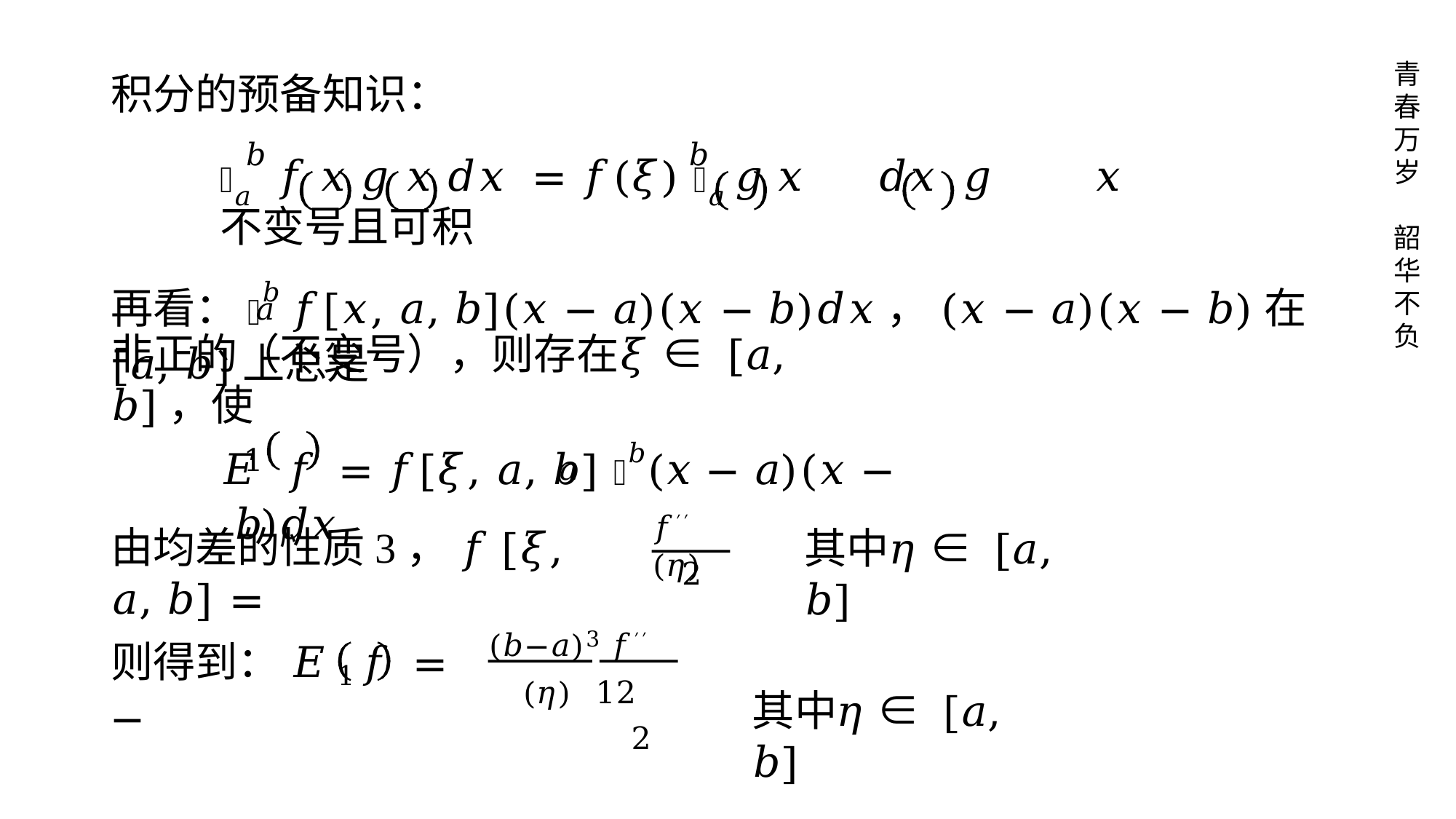

青 春 万 岁
# 积分的预备知识：
𝑏	𝑏
׬𝑎	𝑓	𝑥	𝑔	𝑥	𝑑𝑥  = 𝑓(𝜉) ׬𝑎	𝑔	𝑥	𝑑𝑥	𝑔	𝑥	不变号且可积

韶 华 不 负
再看：׬𝑏 𝑓[𝑥, 𝑎, 𝑏](𝑥 − 𝑎)(𝑥 − 𝑏)𝑑𝑥，(𝑥 − 𝑎)(𝑥 − 𝑏)在[𝑎, 𝑏]上总是
𝑎
非正的（不变号），则存在𝜉 ∈ [𝑎, 𝑏]，使
𝐸	𝑓	= 𝑓[𝜉, 𝑎, 𝑏] ׬𝑏(𝑥 − 𝑎)(𝑥 −  𝑏)𝑑𝑥

1
𝑎
𝑓′′(𝜂)
由均差的性质3， 𝑓[𝜉, 𝑎, 𝑏] =
其中𝜂 ∈ [𝑎, 𝑏]

其中𝜂 ∈ [𝑎, 𝑏]

2
(𝑏−𝑎)3 𝑓′′(𝜂)  12	2
则得到： 𝐸1	𝑓	= −